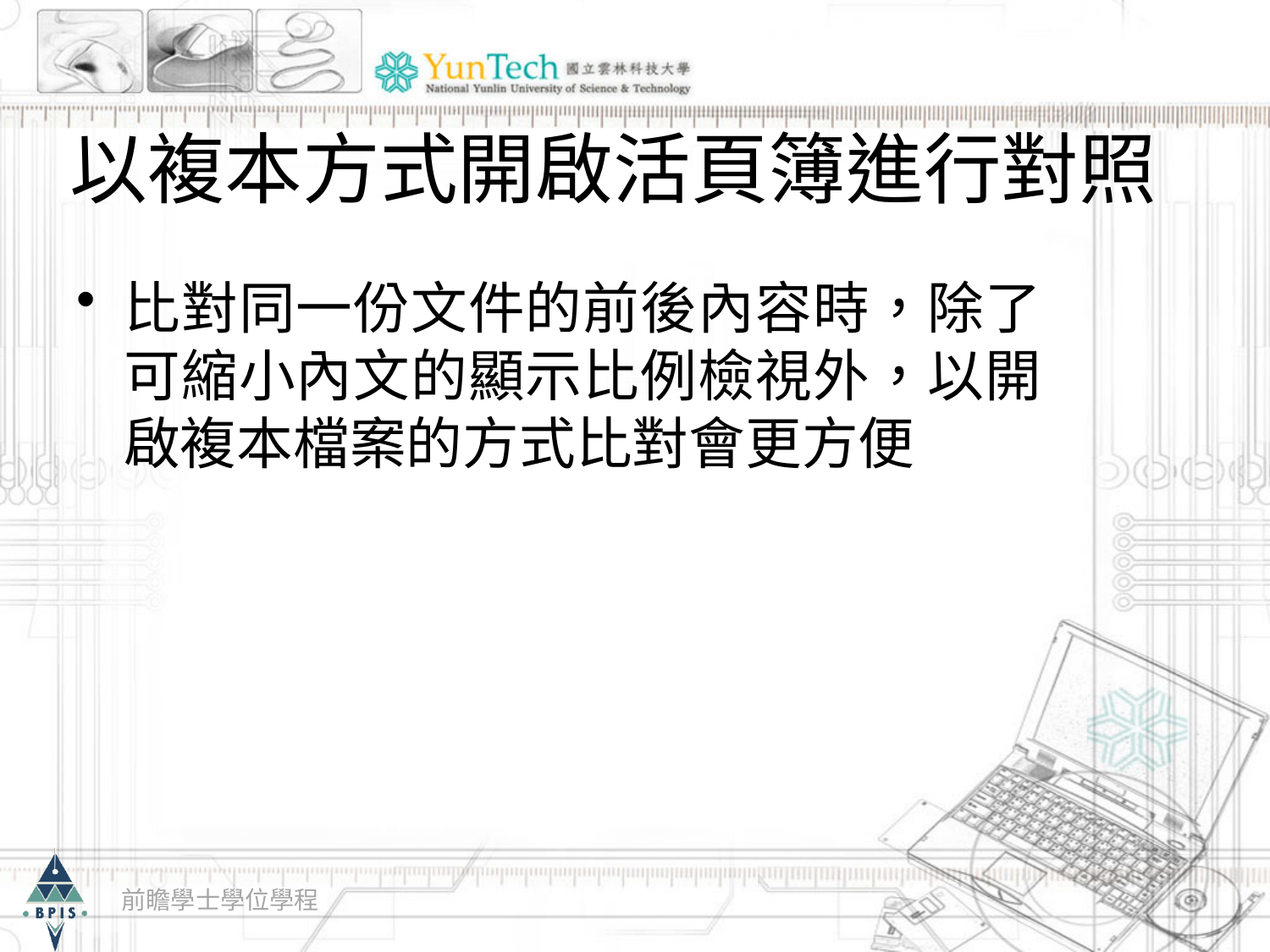

# 以複本方式開啟活頁簿進行對照
比對同一份文件的前後內容時，除了可縮小內文的顯示比例檢視外，以開啟複本檔案的方式比對會更方便